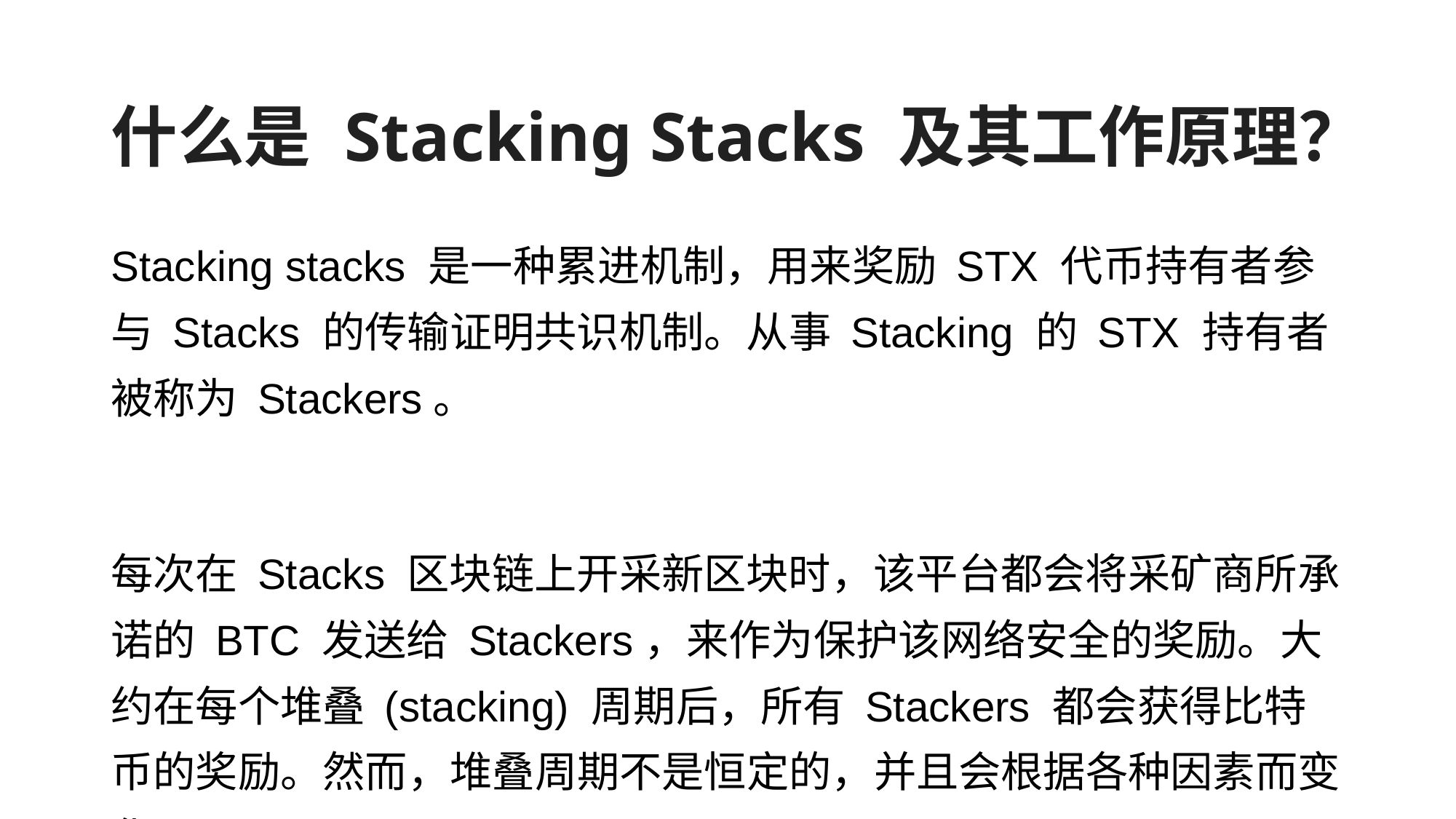

# 什么是 Stacking Stacks 及其工作原理？
Stacking stacks 是一种累进机制，用来奖励 STX 代币持有者参与 Stacks 的传输证明共识机制。从事 Stacking 的 STX 持有者被称为 Stackers。

每次在 Stacks 区块链上开采新区块时，该平台都会将采矿商所承诺的 BTC 发送给 Stackers，来作为保护该网络安全的奖励。大约在每个堆叠 (stacking) 周期后，所有 Stackers 都会获得比特币的奖励。然而，堆叠周期不是恒定的，并且会根据各种因素而变化。

Stackers 要参与 Stacking，需要拥有版本为 4 或更高阶版本的 Stacks 钱包。此外，他们还可以使用其他实体提供的各种应用程式和服务。 STX 代币持有者也需要最低数量的 STX 才能直接参与堆叠。数量大约为 10 万个 STX 代币，且根据整体供应量和参与度而有所不同。